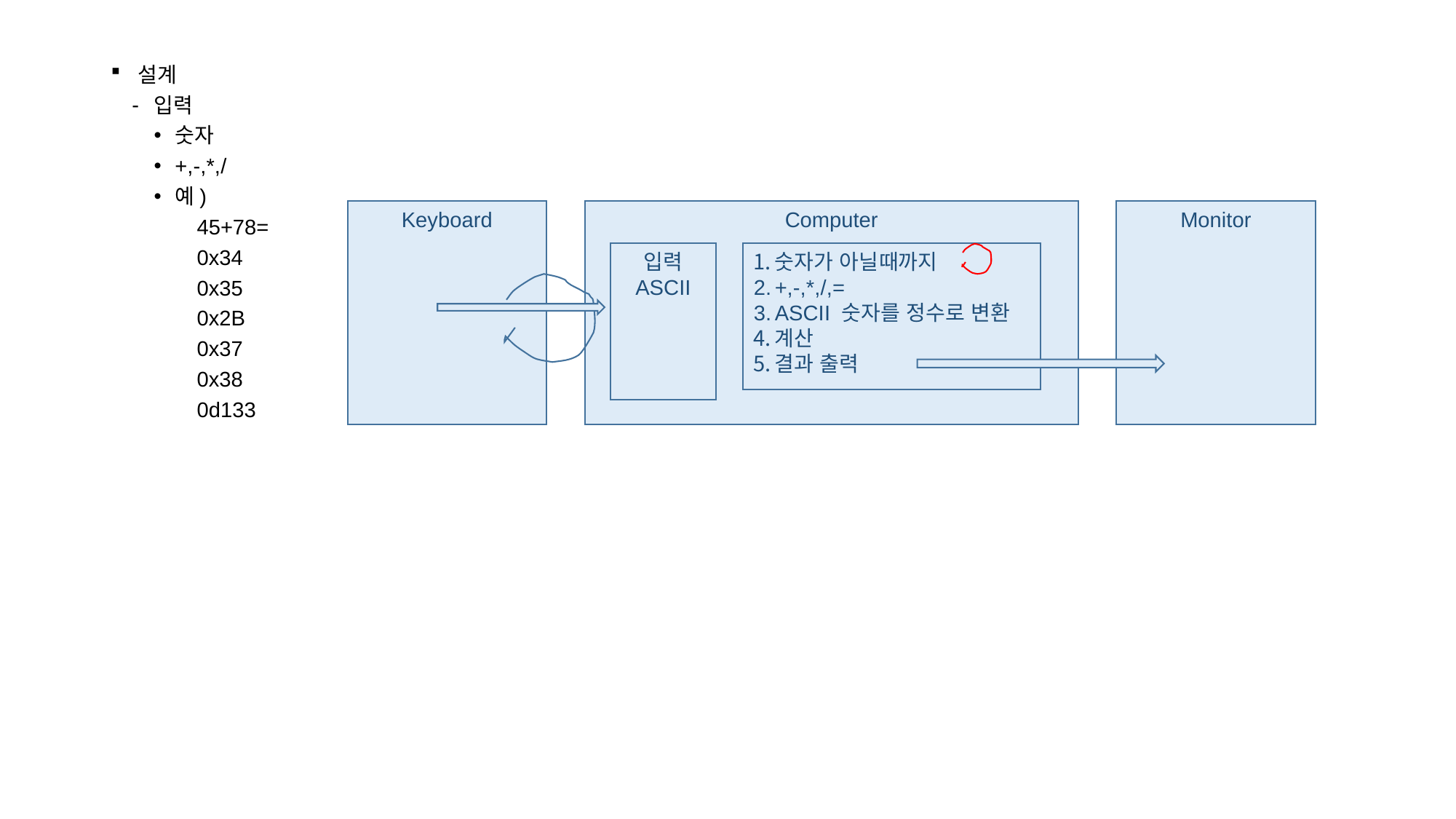

설계
입력
숫자
+,-,*,/
예)
45+78=
0x34
0x35
0x2B
0x37
0x38
0d133

Monitor
Keyboard
Computer
입력
ASCII
숫자가 아닐때까지
+,-,*,/,=
ASCII 숫자를 정수로 변환
계산
결과 출력